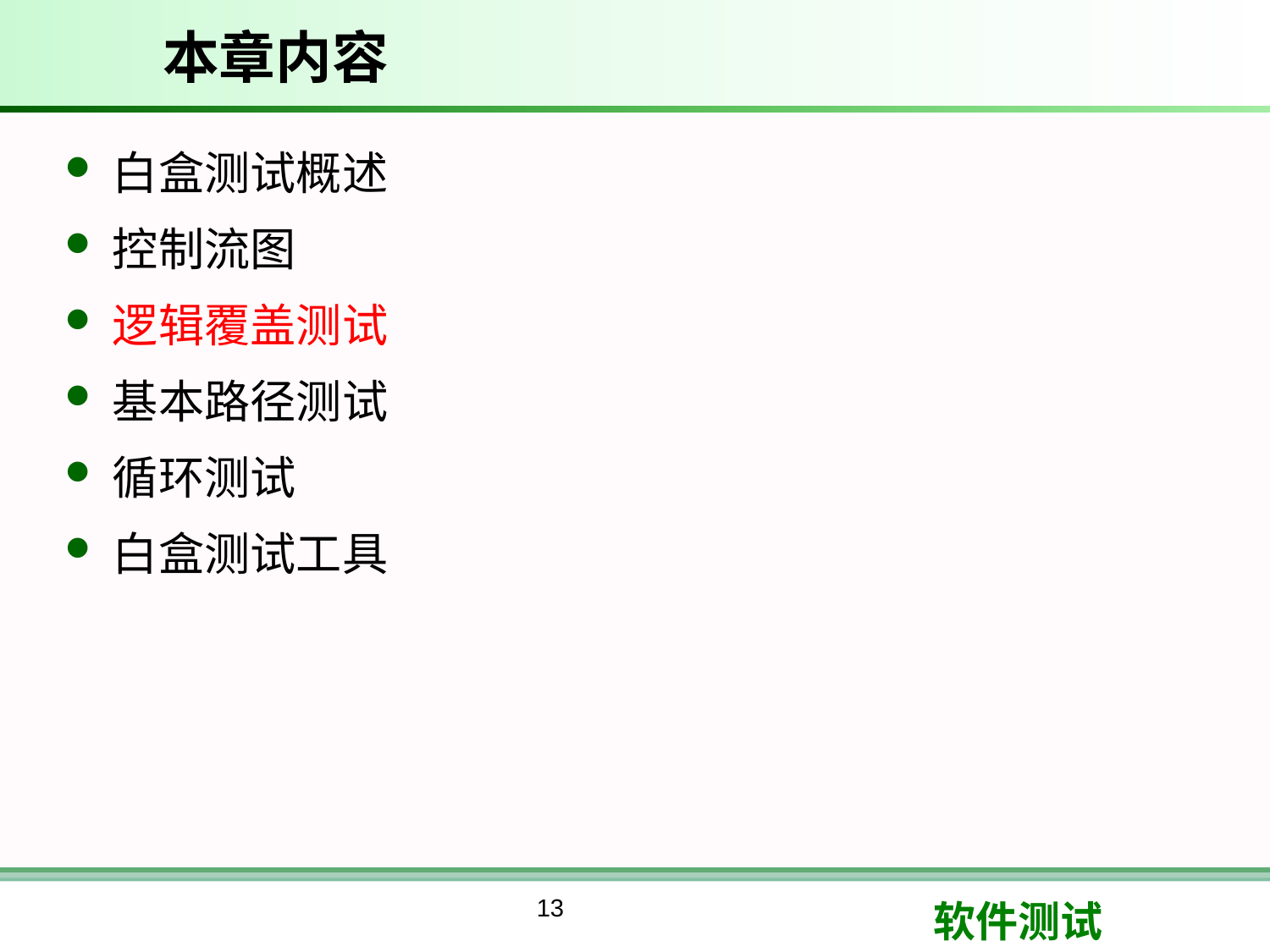

# 本章内容
白盒测试概述
控制流图
逻辑覆盖测试
基本路径测试
循环测试
白盒测试工具

13